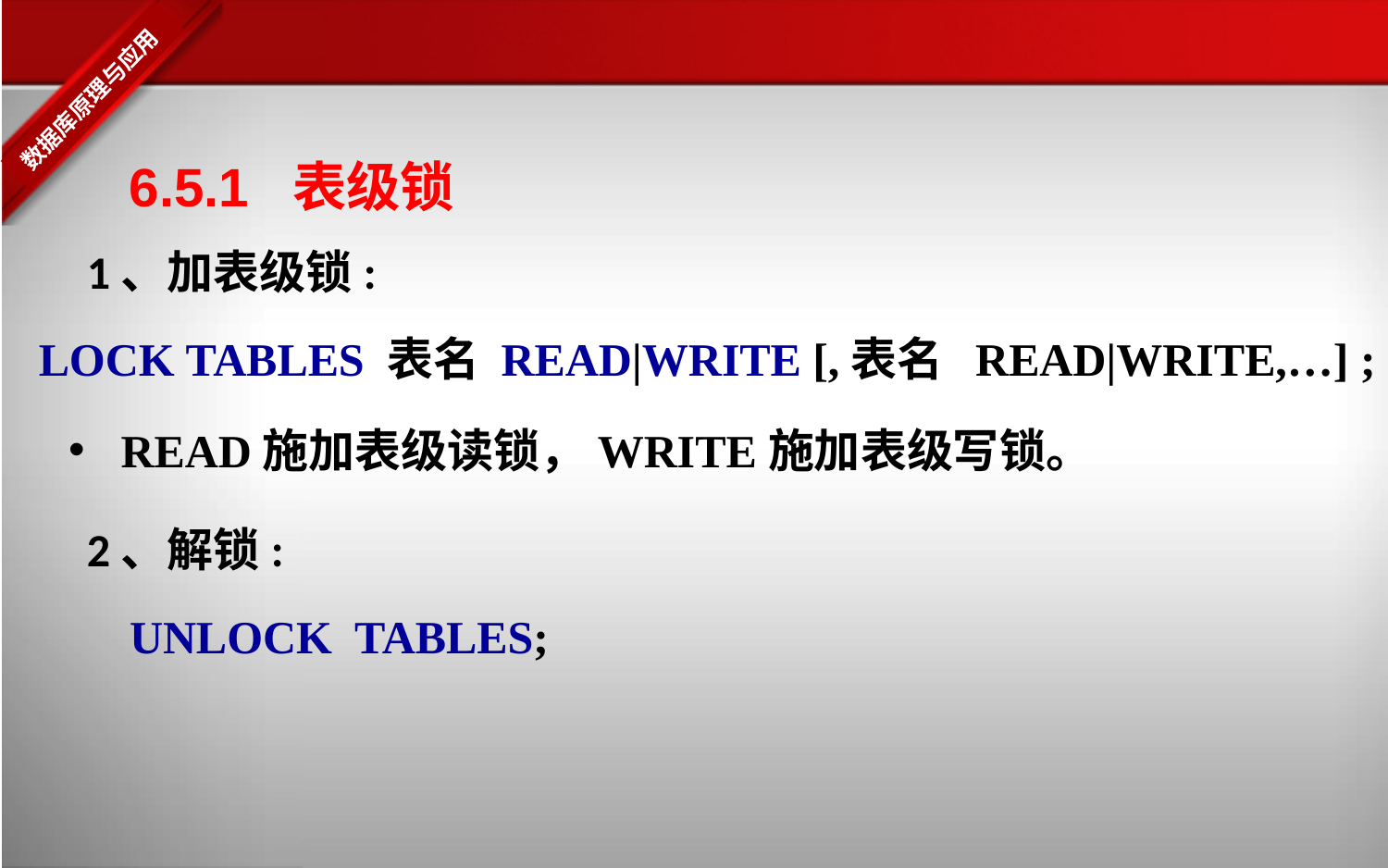

6.5.1  表级锁
1、加表级锁:
LOCK TABLES 表名 READ|WRITE [,表名  READ|WRITE,…] ;
READ施加表级读锁，WRITE施加表级写锁。
2、解锁:
UNLOCK  TABLES;